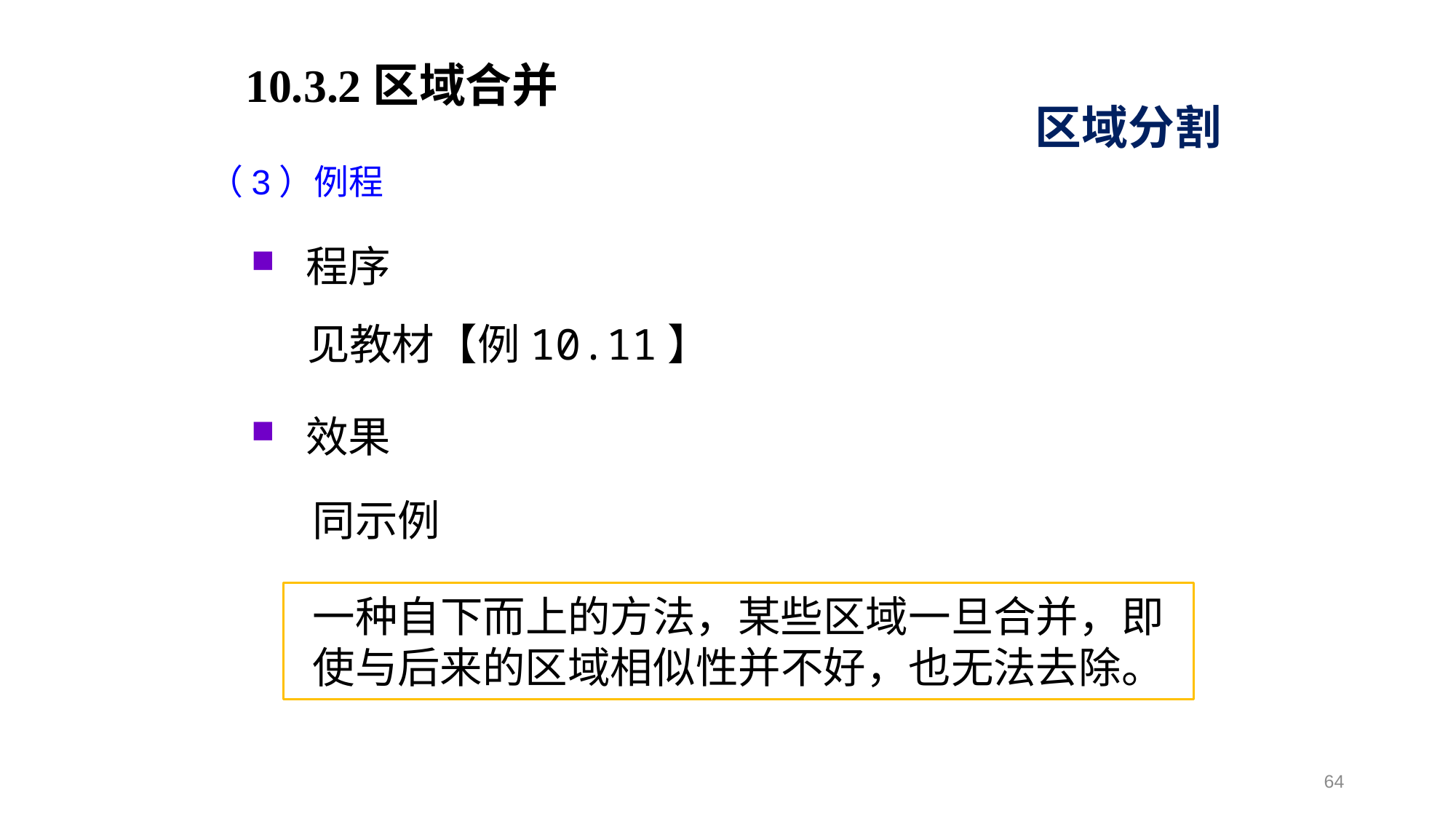

10.3.2区域合并
区域分割
（3）例程
程序
见教材【例10.11】
效果
同示例
一种自下而上的方法，某些区域一旦合并，即使与后来的区域相似性并不好，也无法去除。
64